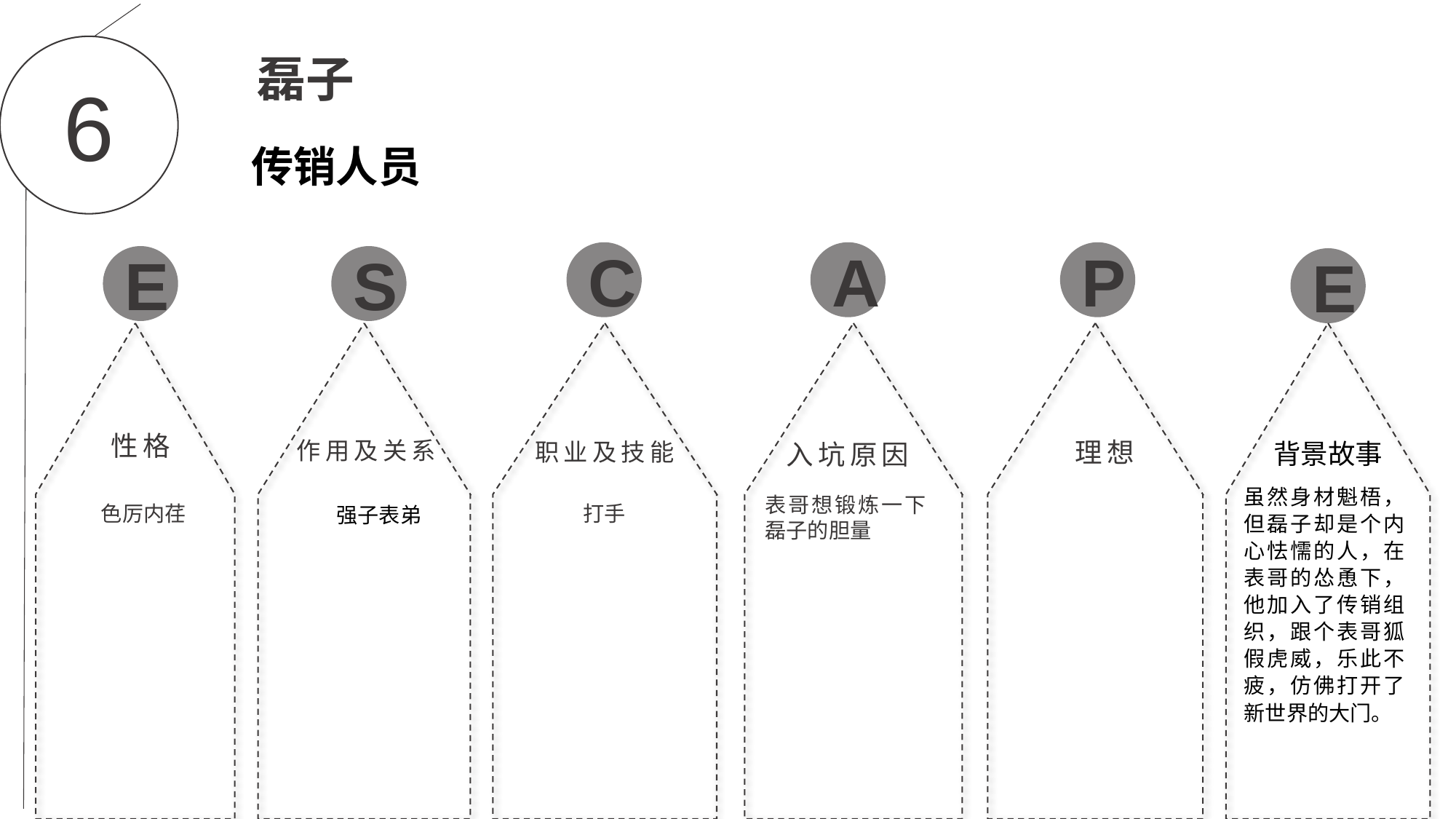

6
 磊子
传销人员
C
A
P
E
S
E

性格
作用及关系
理想
职业及技能
背景故事
入坑原因
虽然身材魁梧，但磊子却是个内心怯懦的人，在表哥的怂恿下，他加入了传销组织，跟个表哥狐假虎威，乐此不疲，仿佛打开了新世界的大门。
表哥想锻炼一下磊子的胆量
强子表弟
打手

色厉内荏